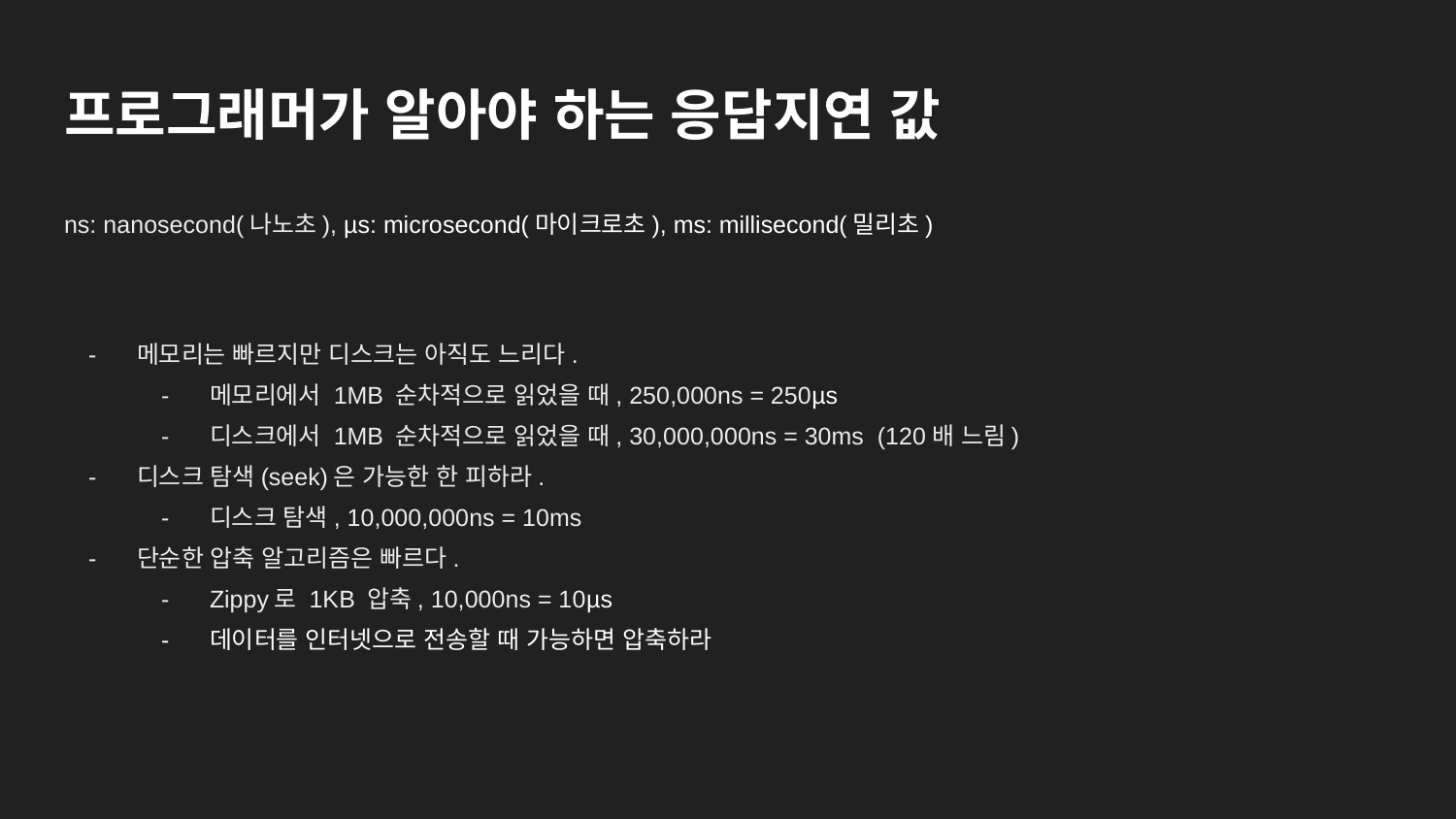

# 프로그래머가 알아야 하는 응답지연 값
ns: nanosecond(나노초), µs: microsecond(마이크로초), ms: millisecond(밀리초)

메모리는 빠르지만 디스크는 아직도 느리다.
메모리에서 1MB 순차적으로 읽었을 때, 250,000ns = 250µs
디스크에서 1MB 순차적으로 읽었을 때, 30,000,000ns = 30ms  (120배 느림)
디스크 탐색(seek)은 가능한 한 피하라.
디스크 탐색, 10,000,000ns = 10ms
단순한 압축 알고리즘은 빠르다.
Zippy로 1KB 압축, 10,000ns = 10µs
데이터를 인터넷으로 전송할 때 가능하면 압축하라